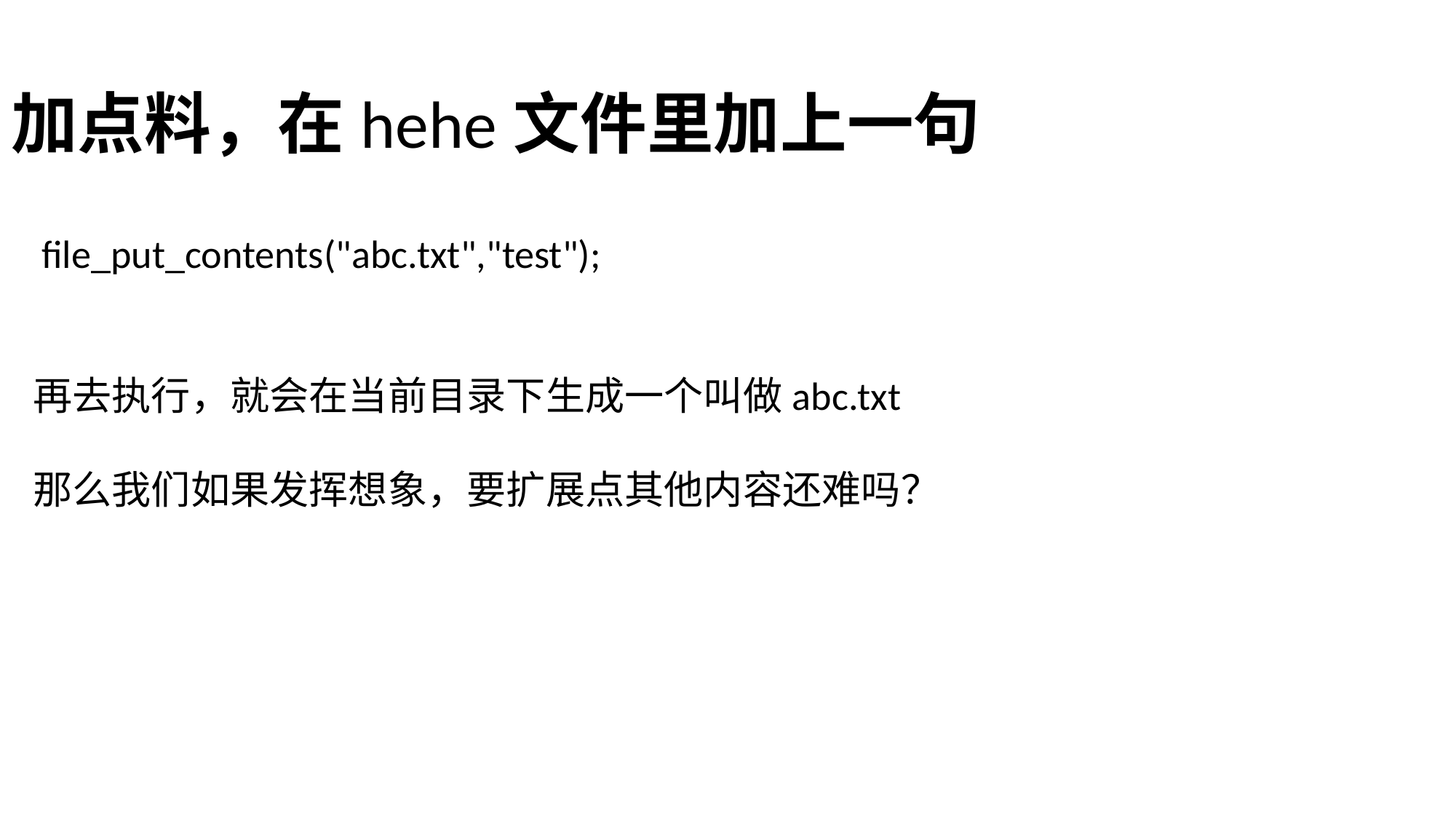

# 加点料，在hehe文件里加上一句
 file_put_contents("abc.txt","test");

再去执行，就会在当前目录下生成一个叫做abc.txt

那么我们如果发挥想象，要扩展点其他内容还难吗？